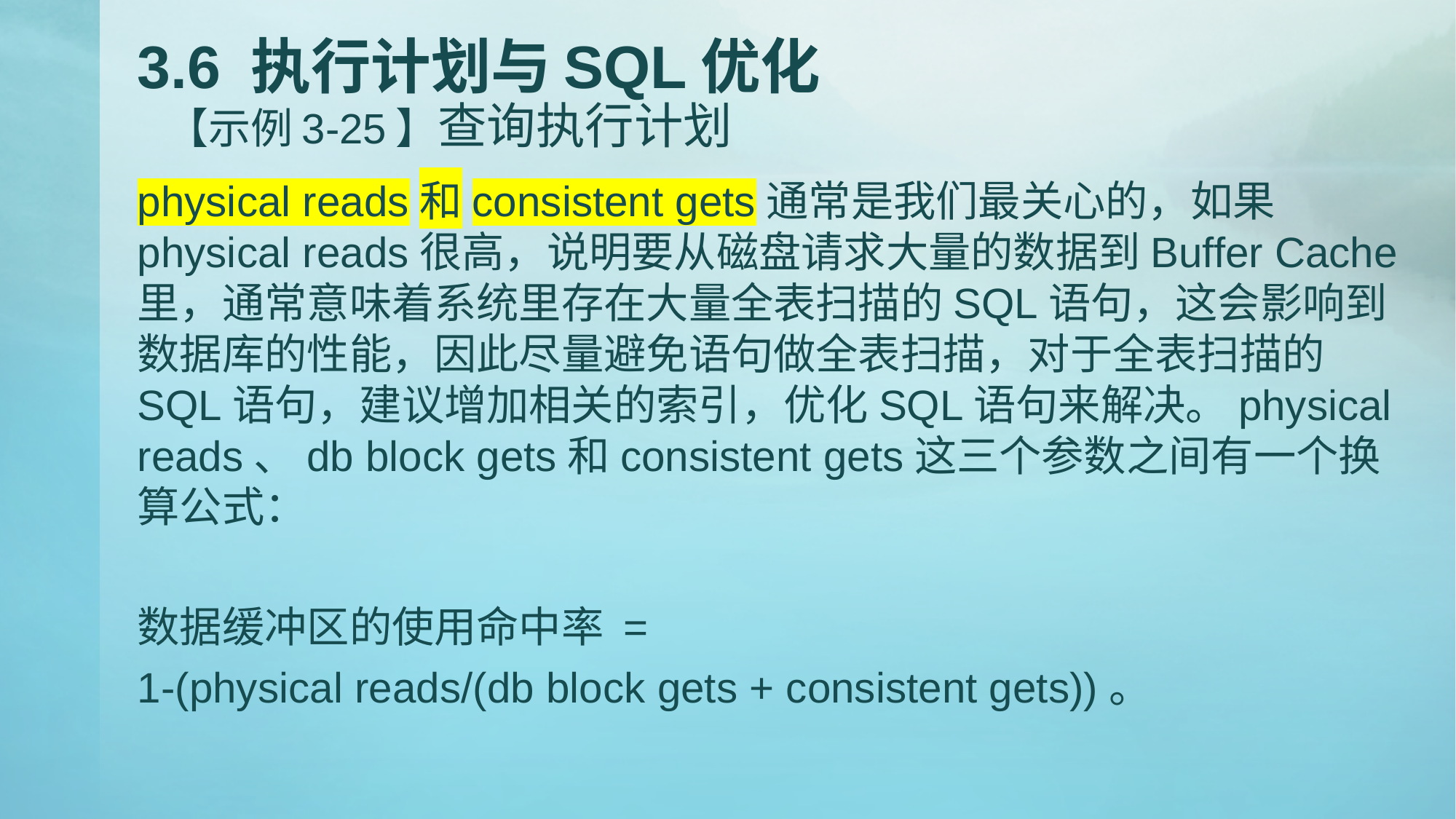

# 3.6 执行计划与SQL优化 【示例3-25】查询执行计划
physical reads和consistent gets通常是我们最关心的，如果physical reads很高，说明要从磁盘请求大量的数据到Buffer Cache里，通常意味着系统里存在大量全表扫描的SQL语句，这会影响到数据库的性能，因此尽量避免语句做全表扫描，对于全表扫描的SQL语句，建议增加相关的索引，优化SQL语句来解决。physical reads、db block gets和consistent gets这三个参数之间有一个换算公式：

数据缓冲区的使用命中率 =
1-(physical reads/(db block gets + consistent gets))。